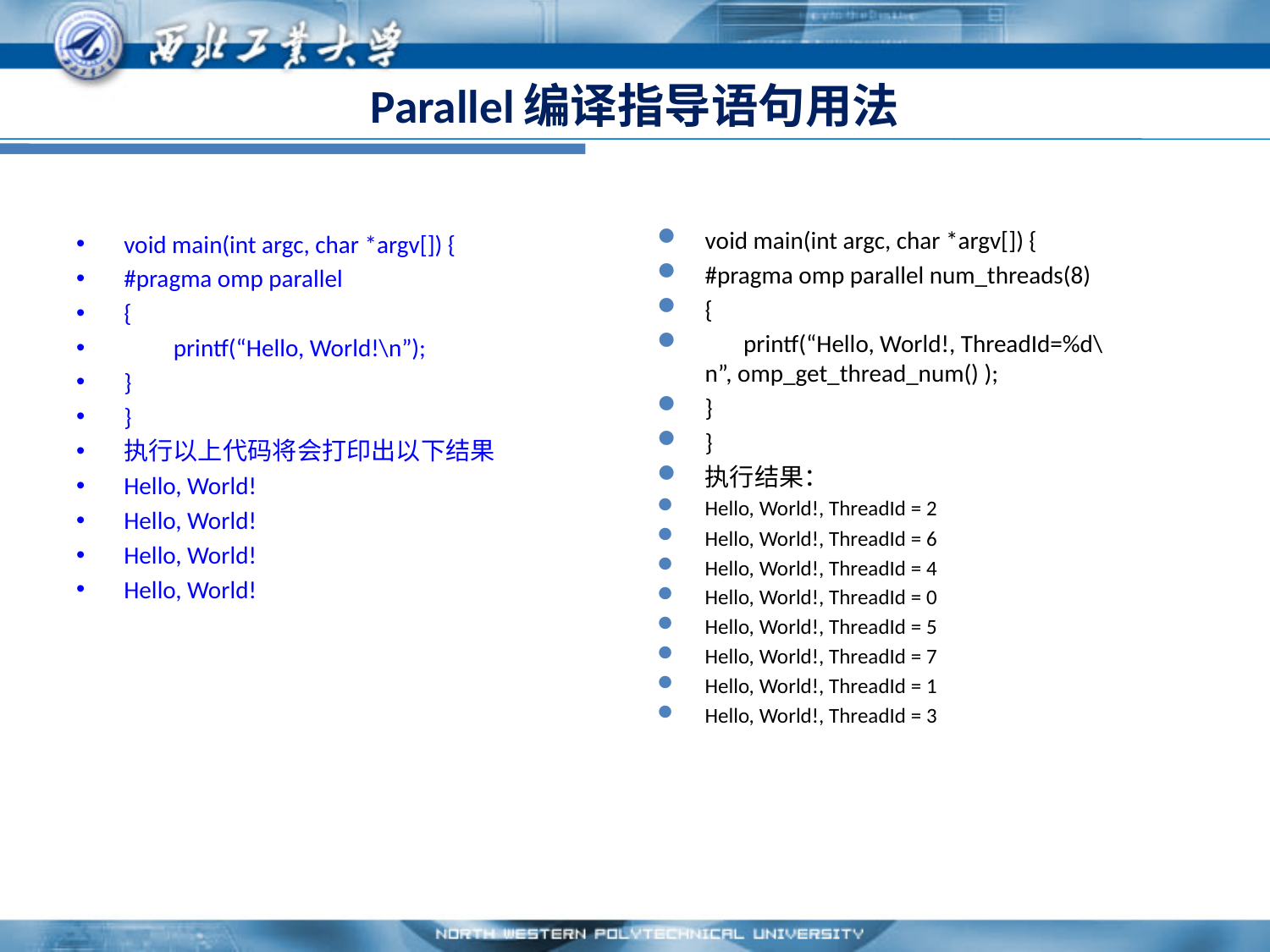

# Parallel编译指导语句用法
void main(int argc, char *argv[]) {
#pragma omp parallel num_threads(8)
{
       printf(“Hello, World!, ThreadId=%d\n”, omp_get_thread_num() );
}
}
执行结果：
Hello, World!, ThreadId = 2
Hello, World!, ThreadId = 6
Hello, World!, ThreadId = 4
Hello, World!, ThreadId = 0
Hello, World!, ThreadId = 5
Hello, World!, ThreadId = 7
Hello, World!, ThreadId = 1
Hello, World!, ThreadId = 3

void main(int argc, char *argv[]) {
#pragma omp parallel
{
         printf(“Hello, World!\n”);
}
}
执行以上代码将会打印出以下结果
Hello, World!
Hello, World!
Hello, World!
Hello, World!